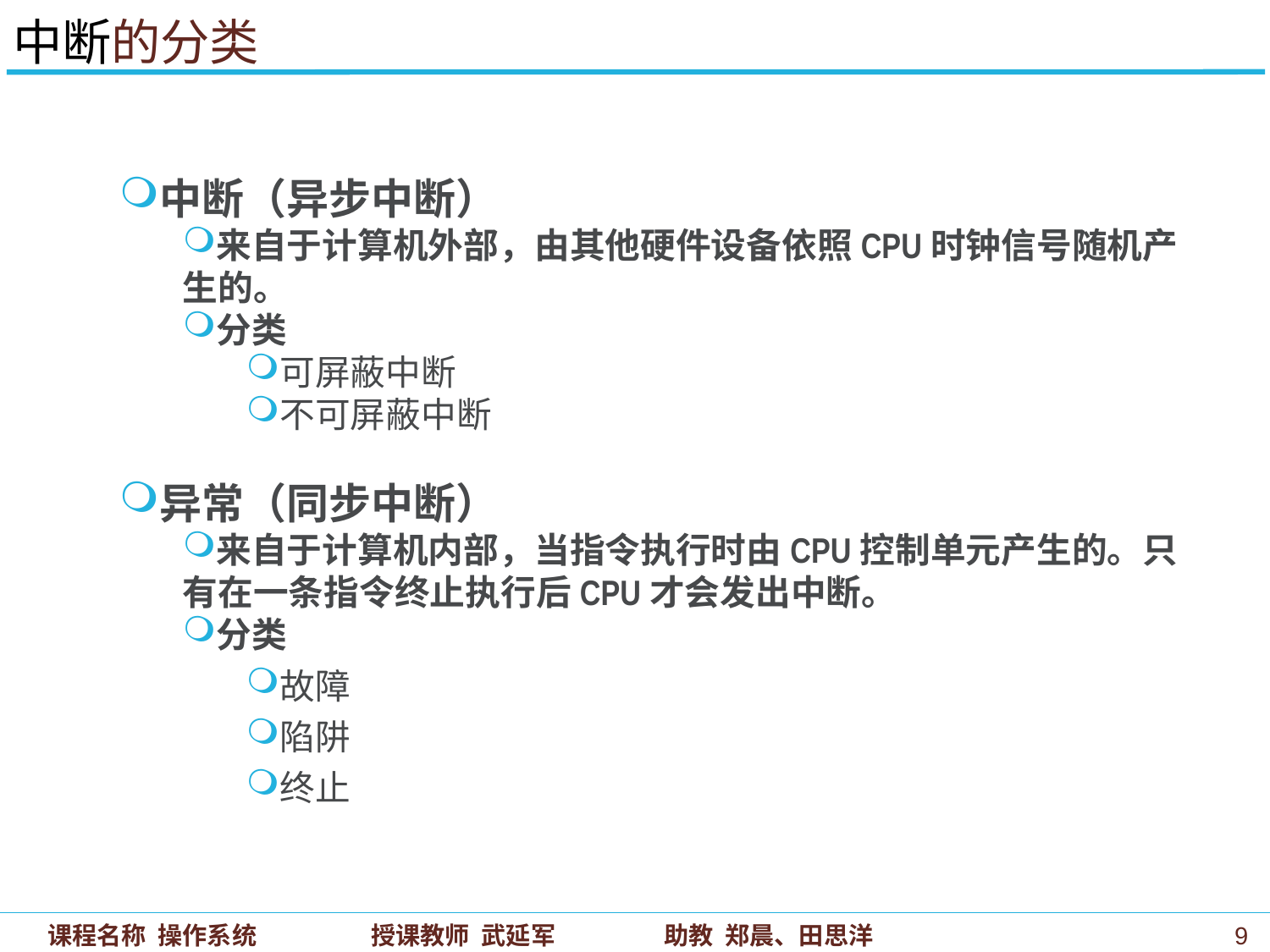

中断的分类
中断（异步中断）
来自于计算机外部，由其他硬件设备依照CPU时钟信号随机产生的。
分类
可屏蔽中断
不可屏蔽中断

异常（同步中断）
来自于计算机内部，当指令执行时由CPU控制单元产生的。只有在一条指令终止执行后CPU才会发出中断。
分类
故障
陷阱
终止
课程名称  操作系统                    授课教师  武延军                   助教  郑晨、田思洋
9